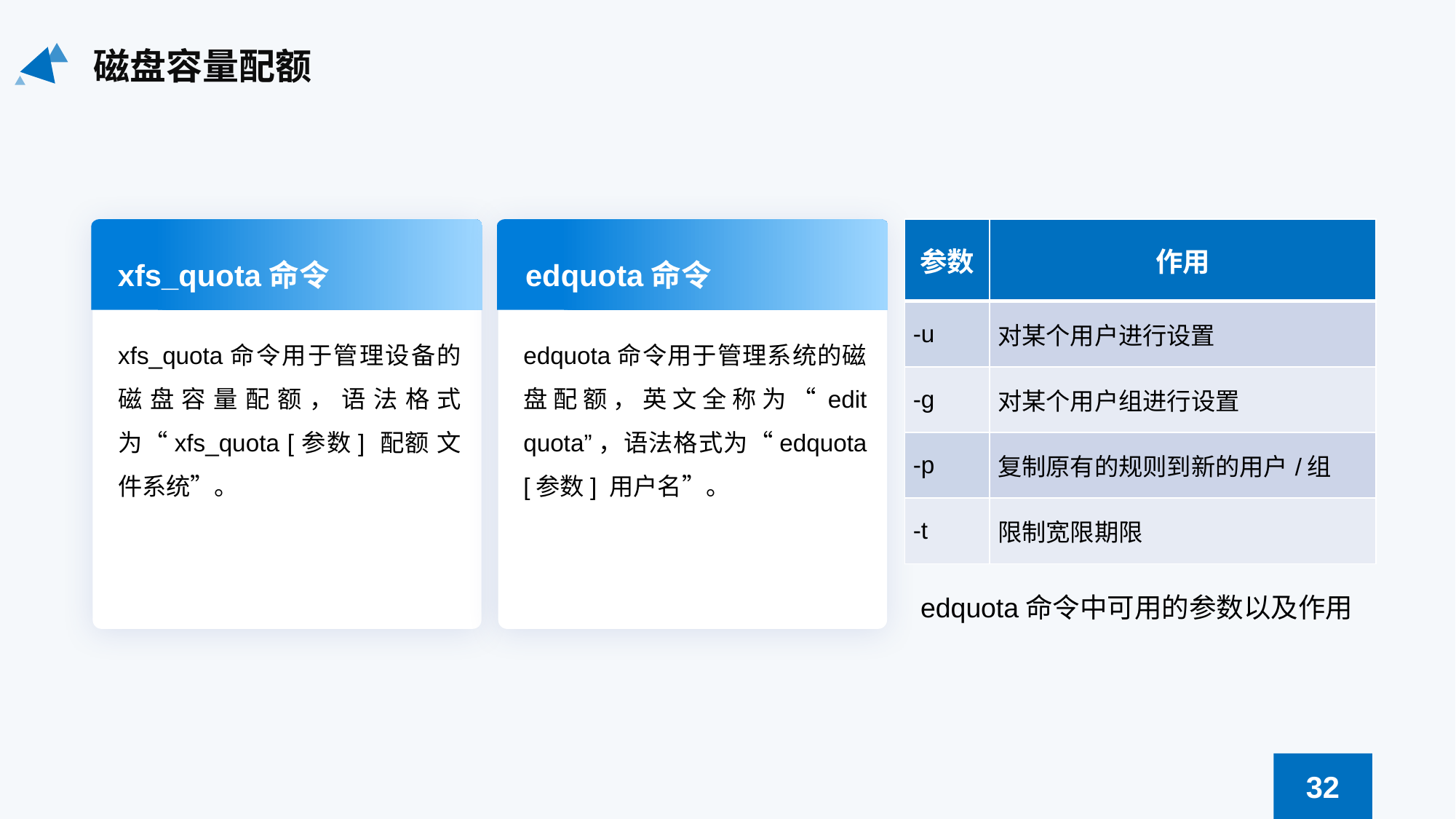

磁盘容量配额

| 参数 | 作用 |
| --- | --- |
| -u | 对某个用户进行设置 |
| -g | 对某个用户组进行设置 |
| -p | 复制原有的规则到新的用户/组 |
| -t | 限制宽限期限 |

xfs_quota命令
xfs_quota命令用于管理设备的磁盘容量配额，语法格式为“xfs_quota [参数] 配额 文件系统”。

edquota命令
edquota命令用于管理系统的磁盘配额，英文全称为“edit quota”，语法格式为“edquota [参数] 用户名”。
edquota命令中可用的参数以及作用

32